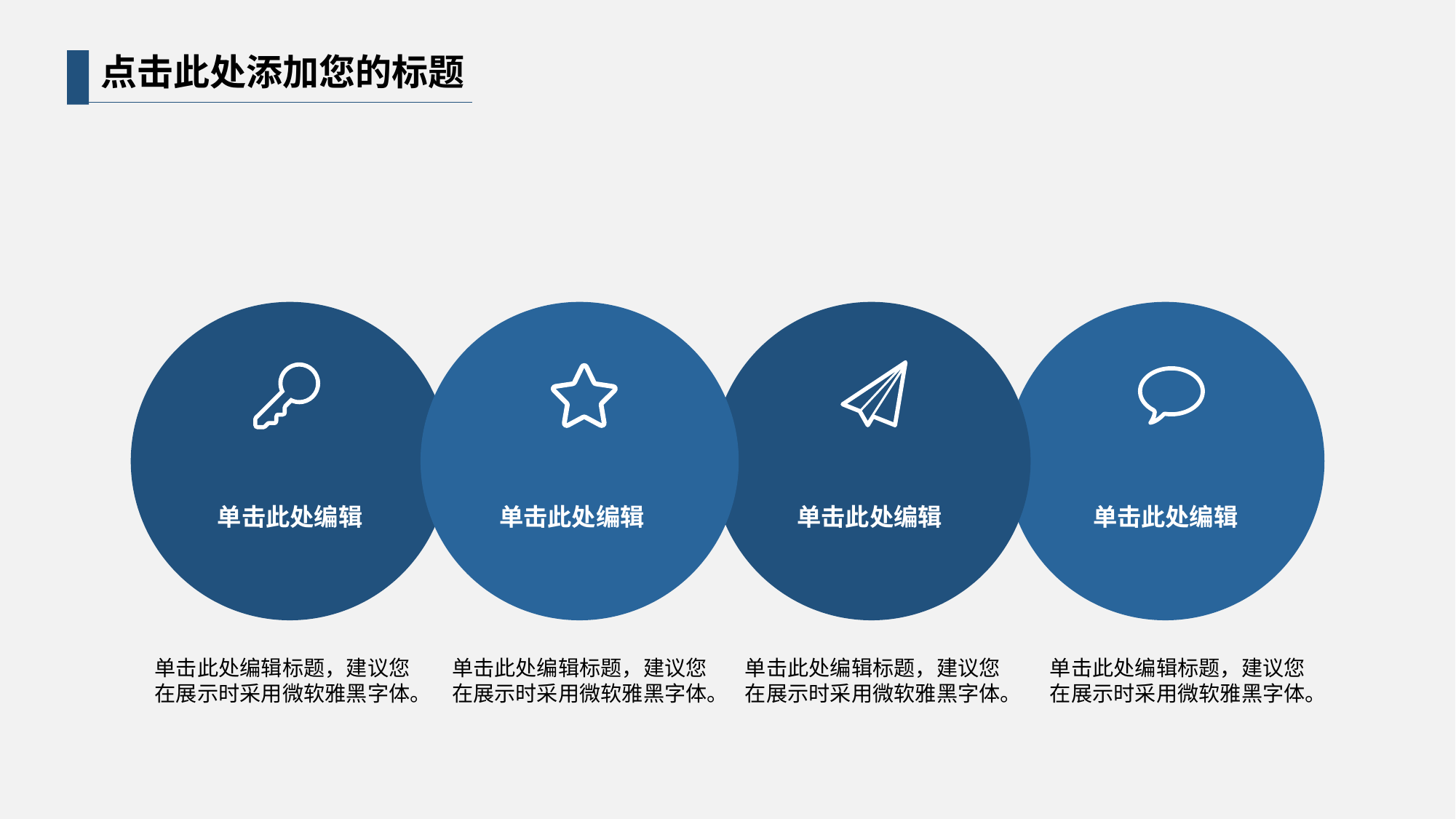

点击此处添加您的标题

单击此处编辑

单击此处编辑

单击此处编辑

单击此处编辑

单击此处编辑标题，建议您在展示时采用微软雅黑字体。
单击此处编辑标题，建议您在展示时采用微软雅黑字体。
单击此处编辑标题，建议您在展示时采用微软雅黑字体。
单击此处编辑标题，建议您在展示时采用微软雅黑字体。